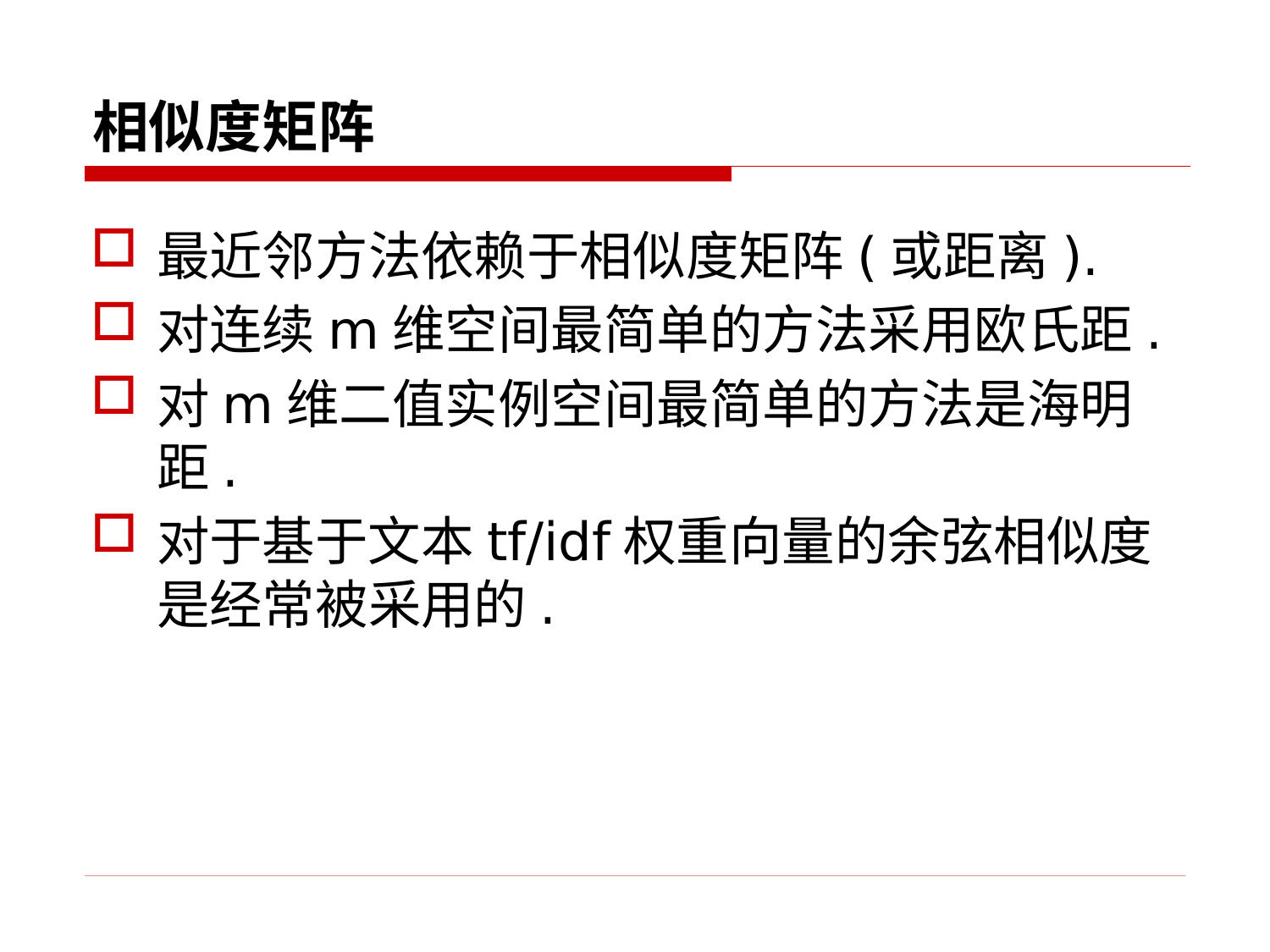

相似度矩阵
最近邻方法依赖于相似度矩阵(或距离).
对连续m维空间最简单的方法采用欧氏距.
对m维二值实例空间最简单的方法是海明距.
对于基于文本tf/idf权重向量的余弦相似度是经常被采用的.